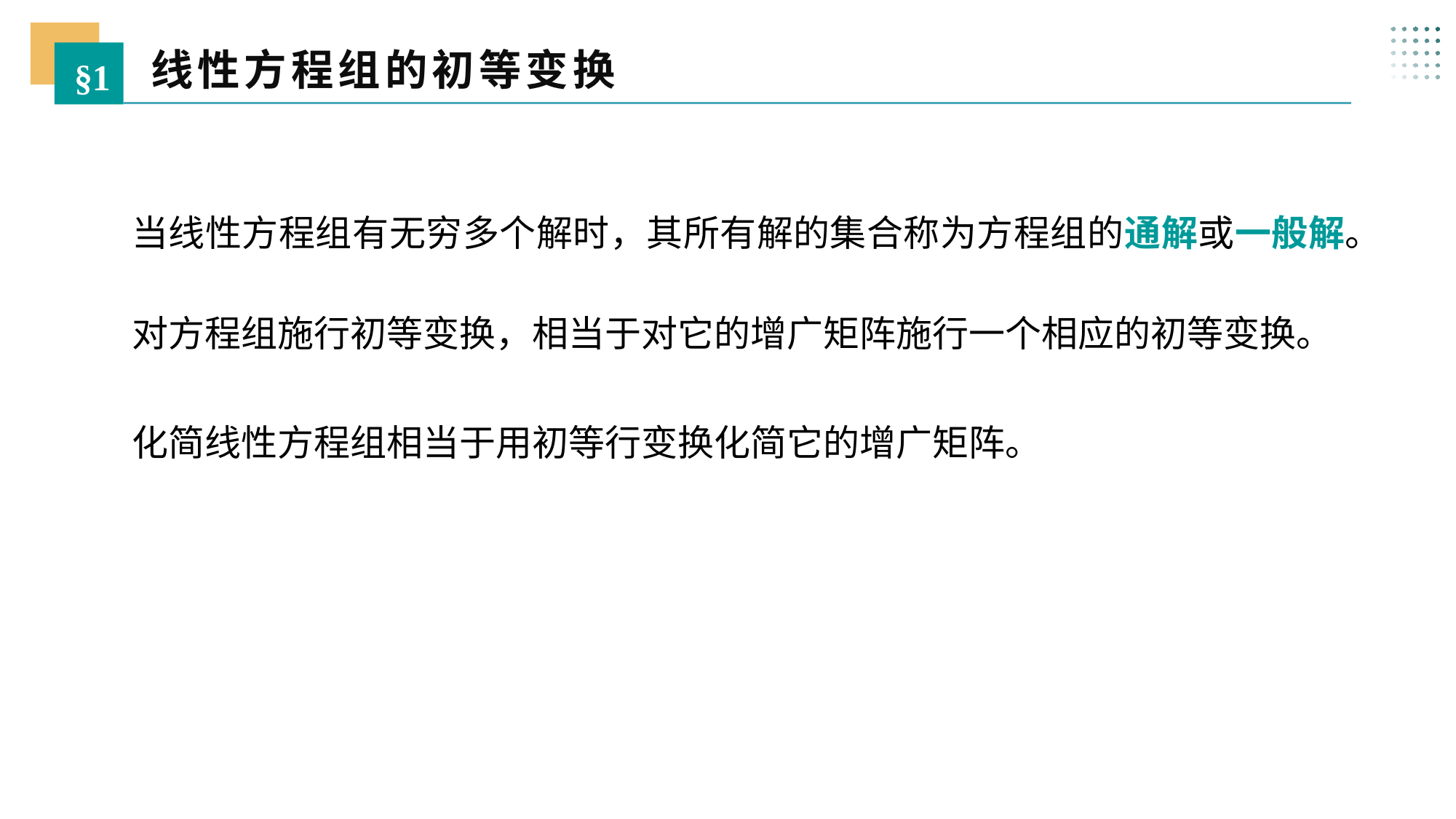

线性方程组的初等变换
§1
当线性方程组有无穷多个解时，其所有解的集合称为方程组的通解或一般解。
对方程组施行初等变换，相当于对它的增广矩阵施行一个相应的初等变换。
化简线性方程组相当于用初等行变换化简它的增广矩阵。